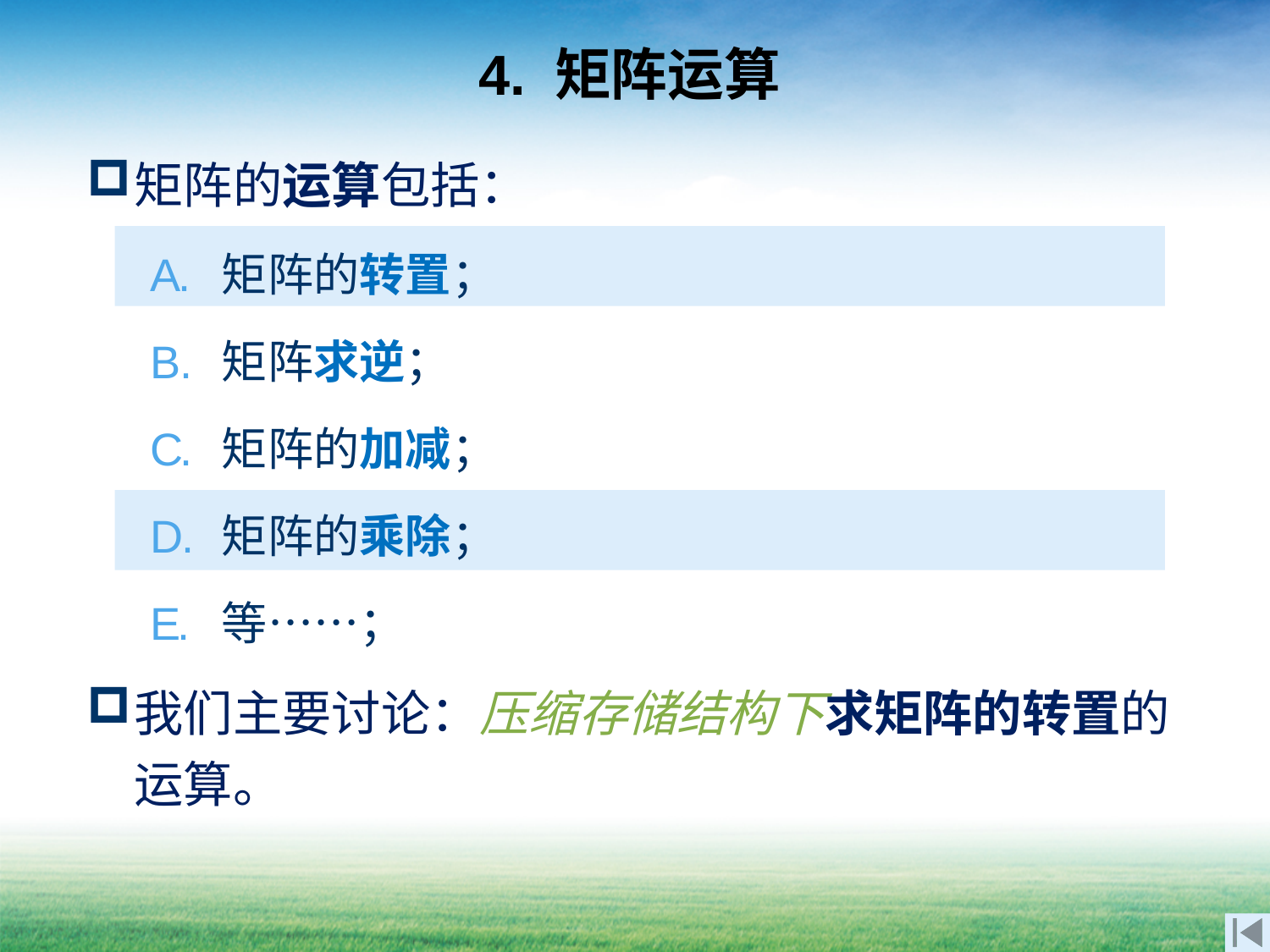

# 4. 矩阵运算
矩阵的运算包括：
矩阵的转置；
矩阵求逆；
矩阵的加减；
矩阵的乘除；
等……；
我们主要讨论：压缩存储结构下求矩阵的转置的运算。